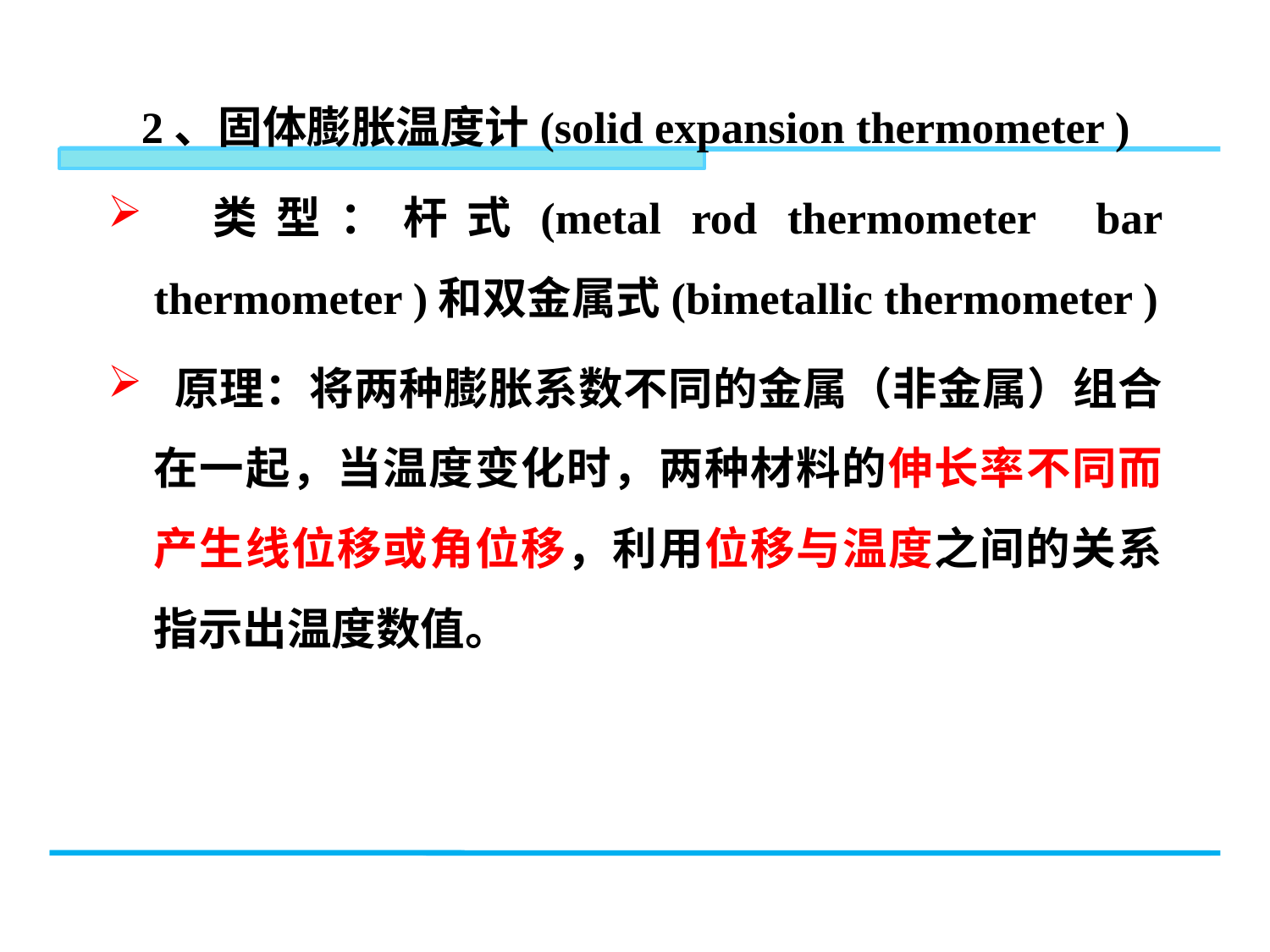

2、固体膨胀温度计(solid expansion thermometer )
 类型：杆式(metal rod thermometer  bar thermometer )和双金属式(bimetallic thermometer )
 原理：将两种膨胀系数不同的金属（非金属）组合在一起，当温度变化时，两种材料的伸长率不同而产生线位移或角位移，利用位移与温度之间的关系指示出温度数值。